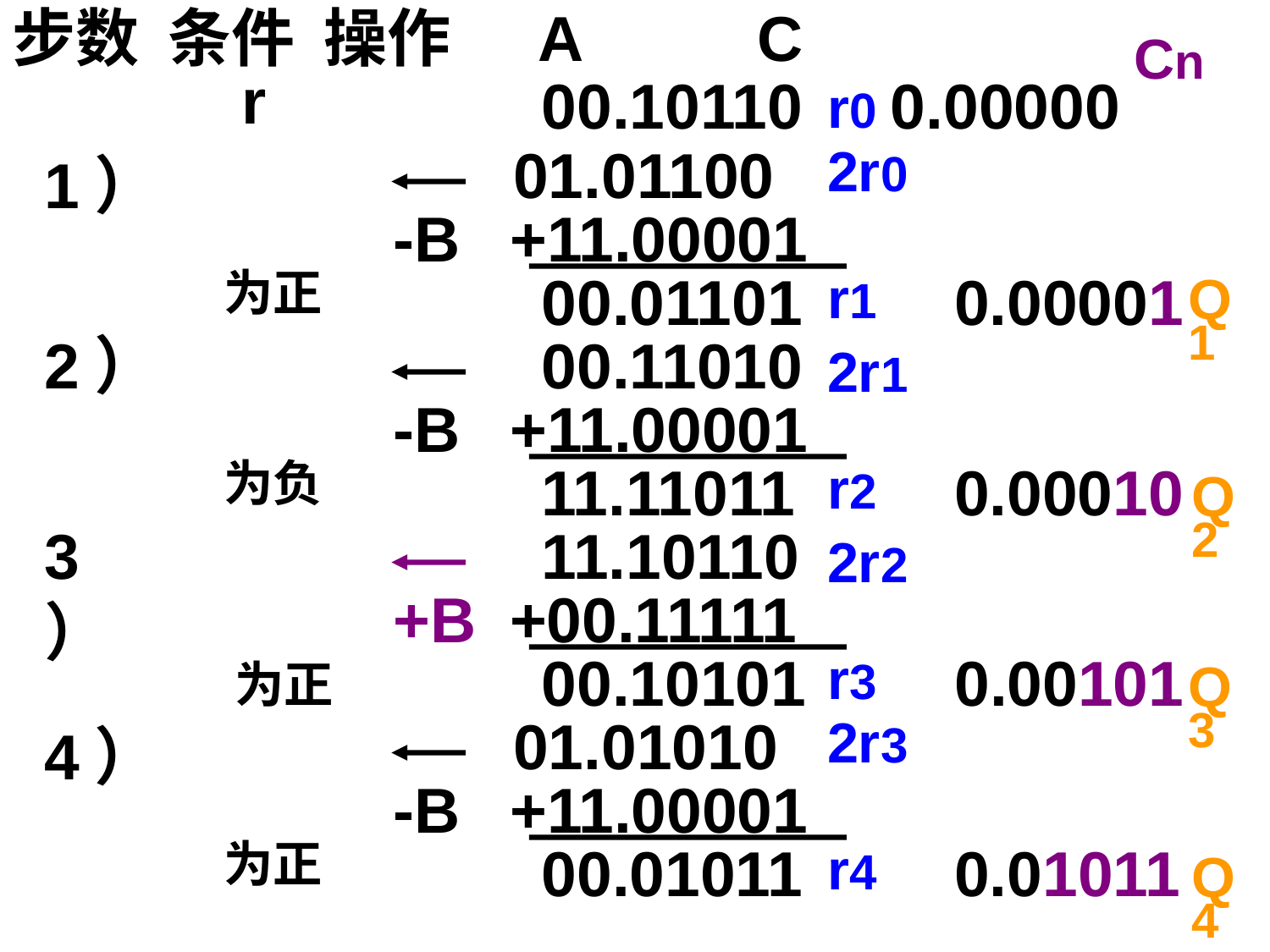

步数  条件  操作     A          C
Cn
 r
r0
00.10110     0.00000
  01.01100
2r0
1）

-B
+11.00001
为正
00.01101
r1
0.00001

Q1
2）
00.11010
2r1

-B
+11.00001
为负
11.11011
r2
0.00010

Q2
3）
11.10110
2r2

+B
+00.11111
00.10101
r3
0.00101
为正

Q3
  01.01010
2r3
4）

-B
+11.00001
为正
00.01011
r4
0.01011

Q4